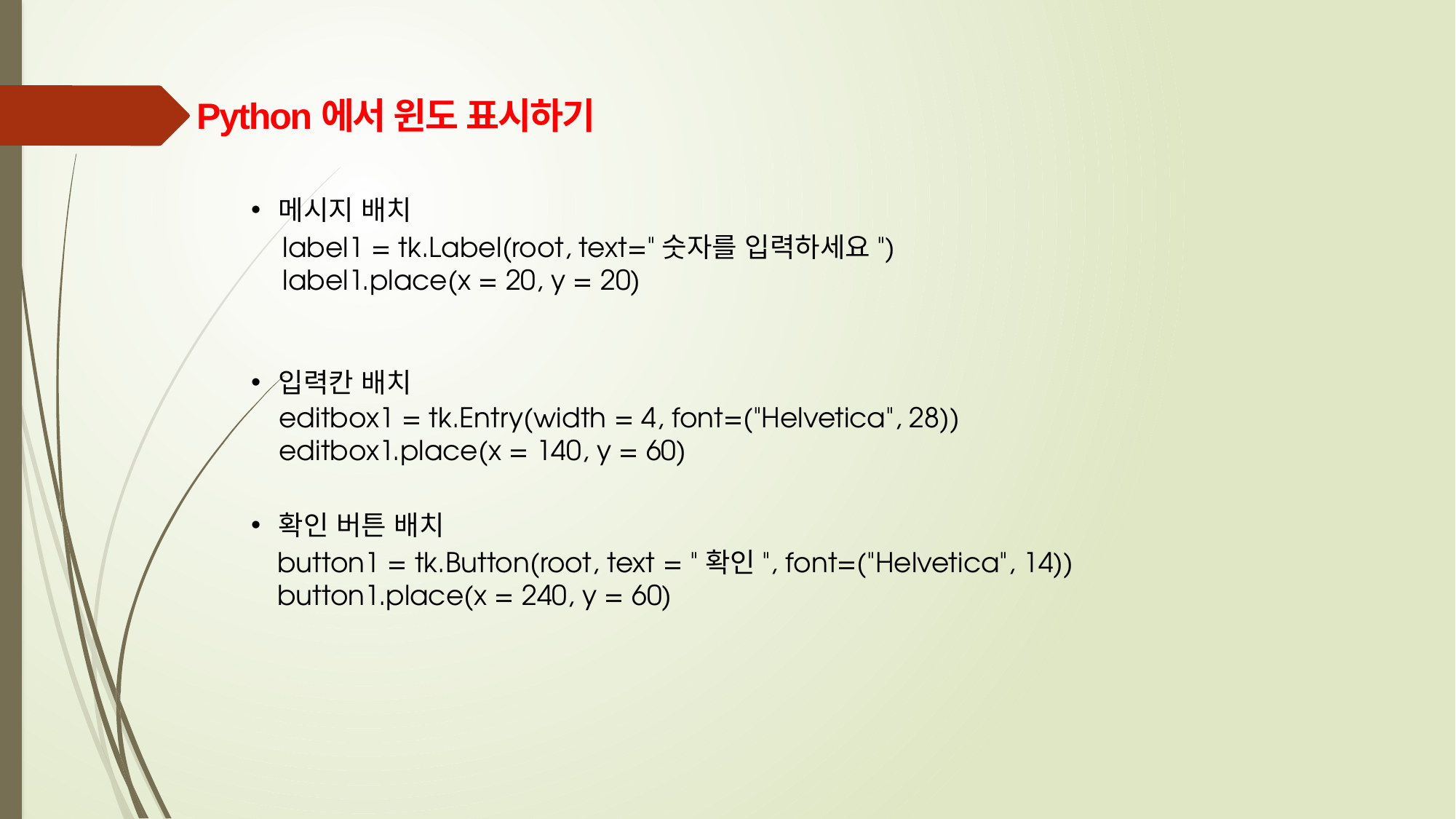

Python에서 윈도 표시하기
메시지 배치

label1 = tk.Label(root, text="숫자를 입력하세요")
label1.place(x = 20, y = 20)
입력칸 배치

editbox1 = tk.Entry(width = 4, font=("Helvetica", 28))
editbox1.place(x = 140, y = 60)
확인 버튼 배치
button1 = tk.Button(root, text = "확인", font=("Helvetica", 14))
button1.place(x = 240, y = 60)